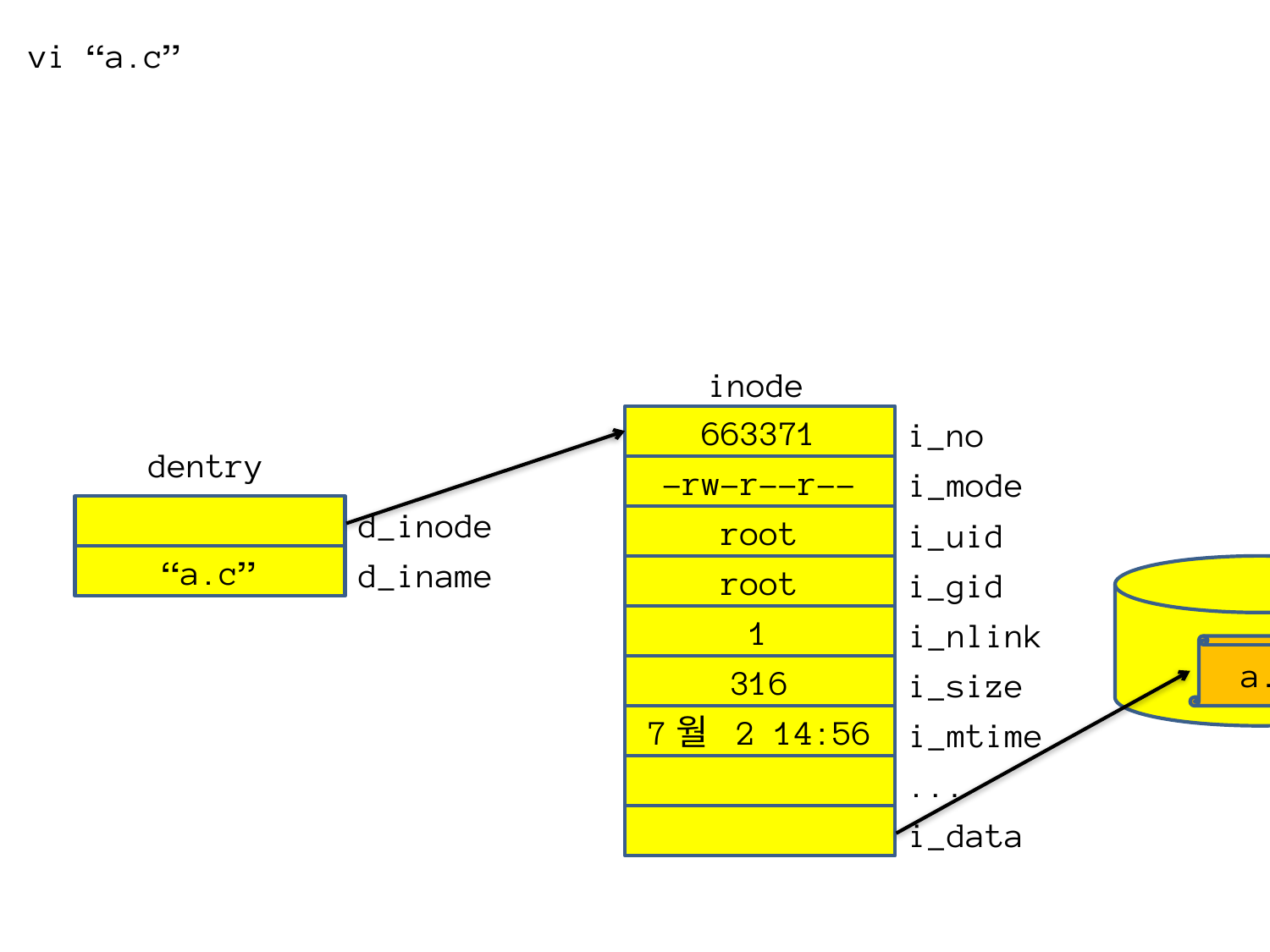

vi “a.c”
inode
663371
i_no
dentry
-rw-r--r--
i_mode

d_inode
root
i_uid
“a.c”
d_iname
root
i_gid

1
i_nlink
a.c
316
i_size
7월  2 14:56
i_mtime

...

i_data